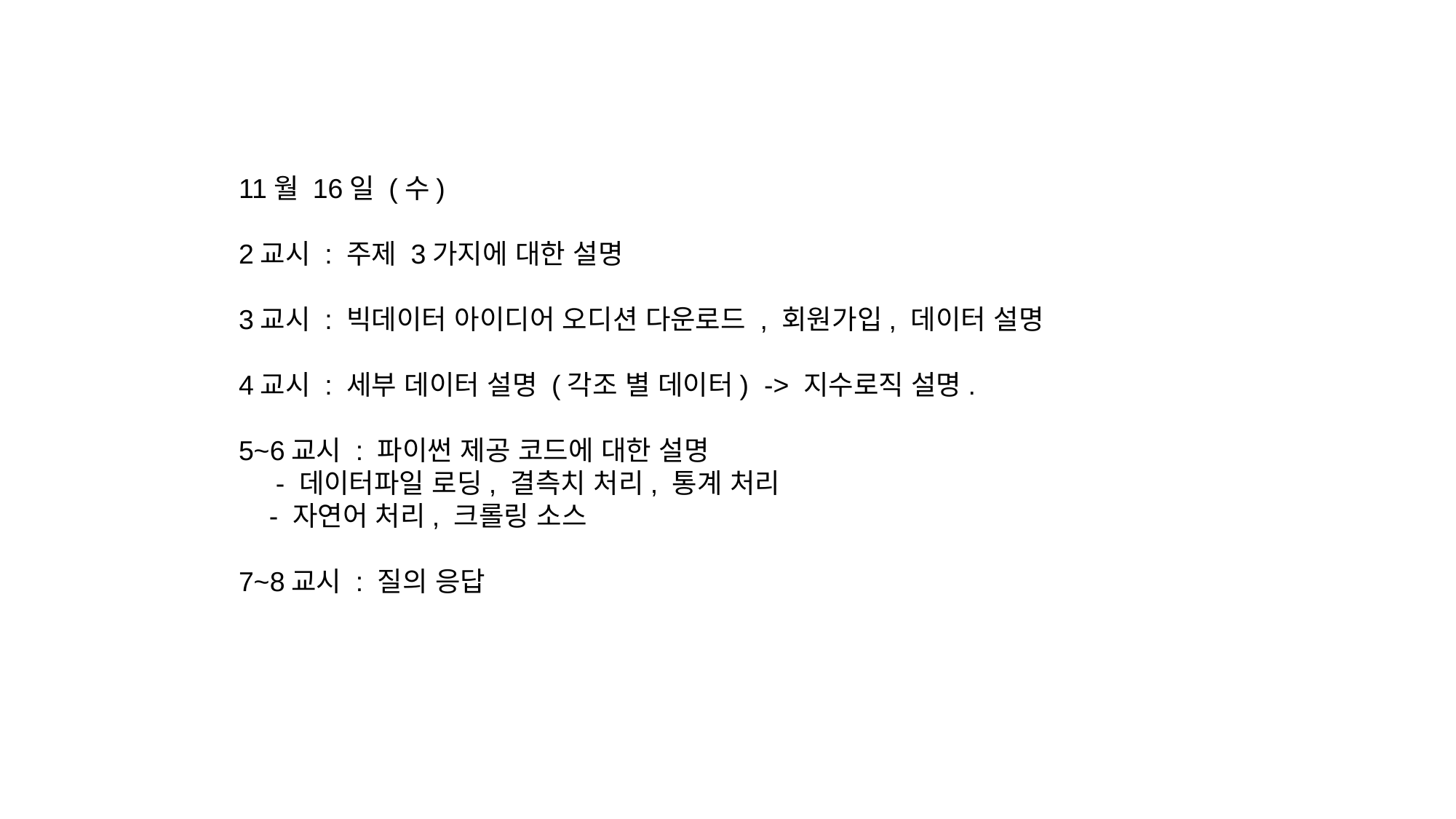

11월 16일 (수)

2교시 : 주제 3가지에 대한 설명

3교시 : 빅데이터 아이디어 오디션 다운로드 , 회원가입, 데이터 설명

4교시 : 세부 데이터 설명 (각조 별 데이터)  -> 지수로직 설명.

5~6교시 : 파이썬 제공 코드에 대한 설명
    - 데이터파일 로딩, 결측치 처리, 통계 처리
    - 자연어 처리, 크롤링 소스

7~8교시 : 질의 응답